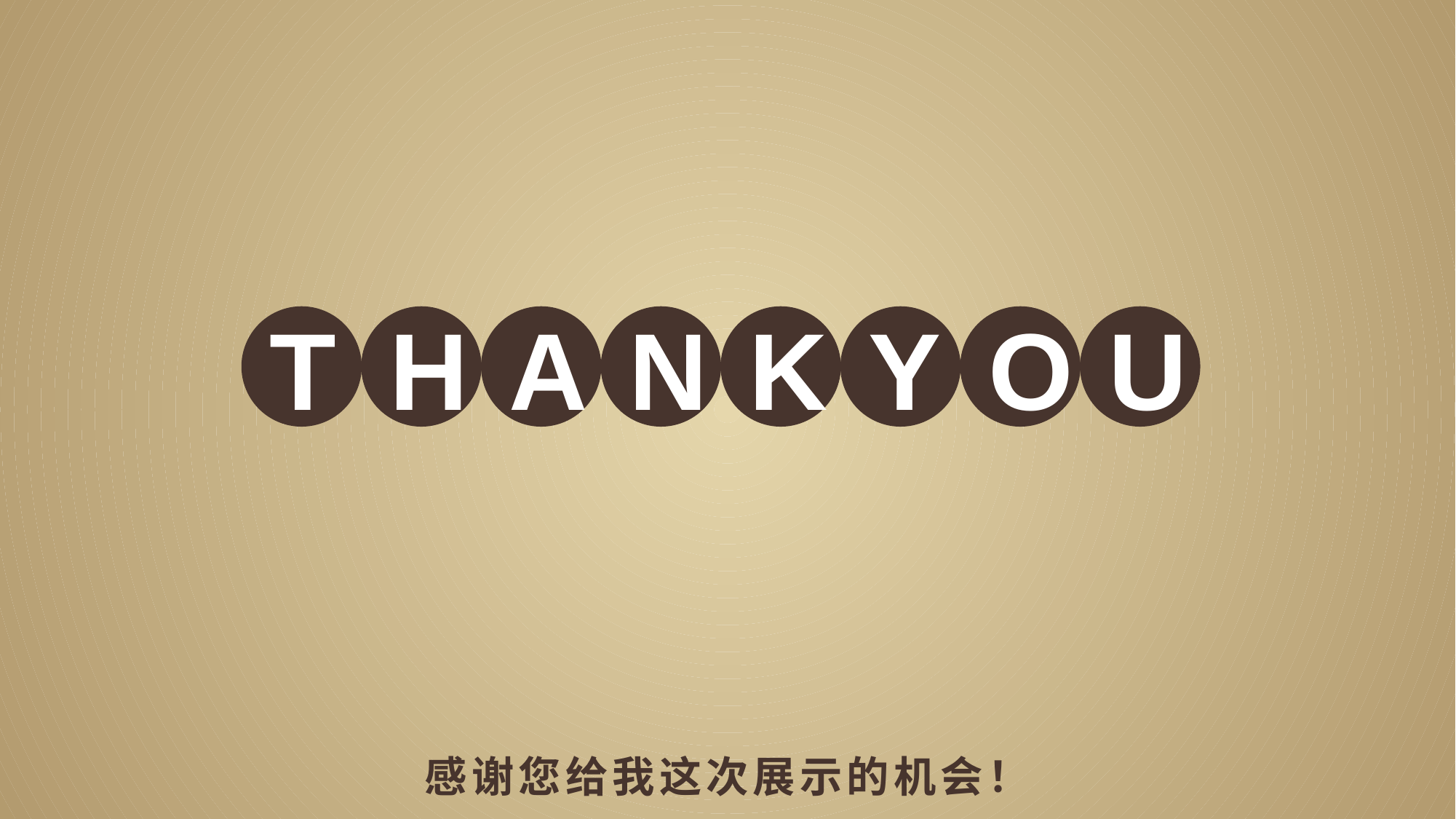

T
H
A
N
K
Y
O
U
感谢您给我这次展示的机会！